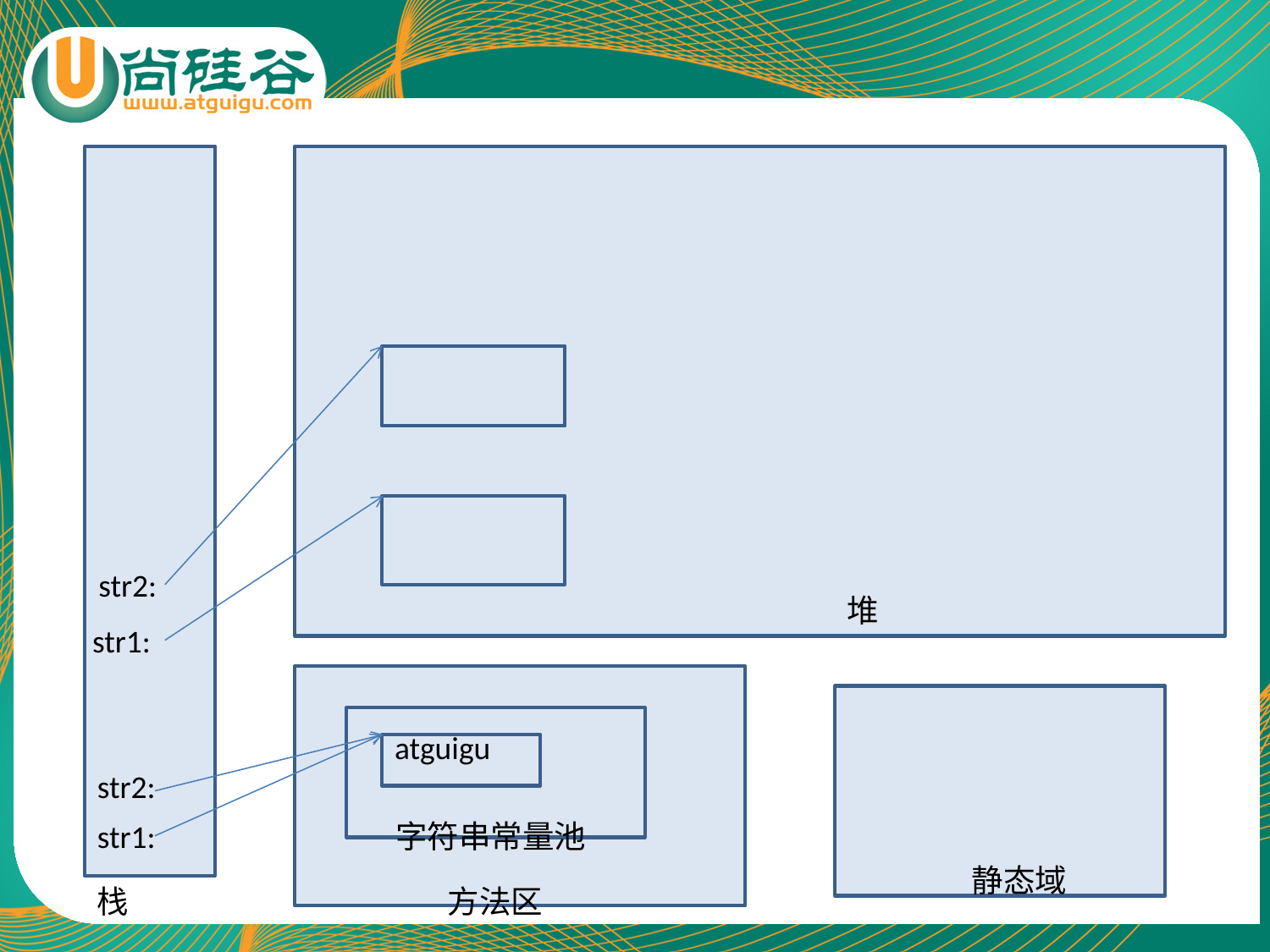

str2:
堆
str1:

atguigu

str2:
str1:
字符串常量池
静态域
栈
方法区